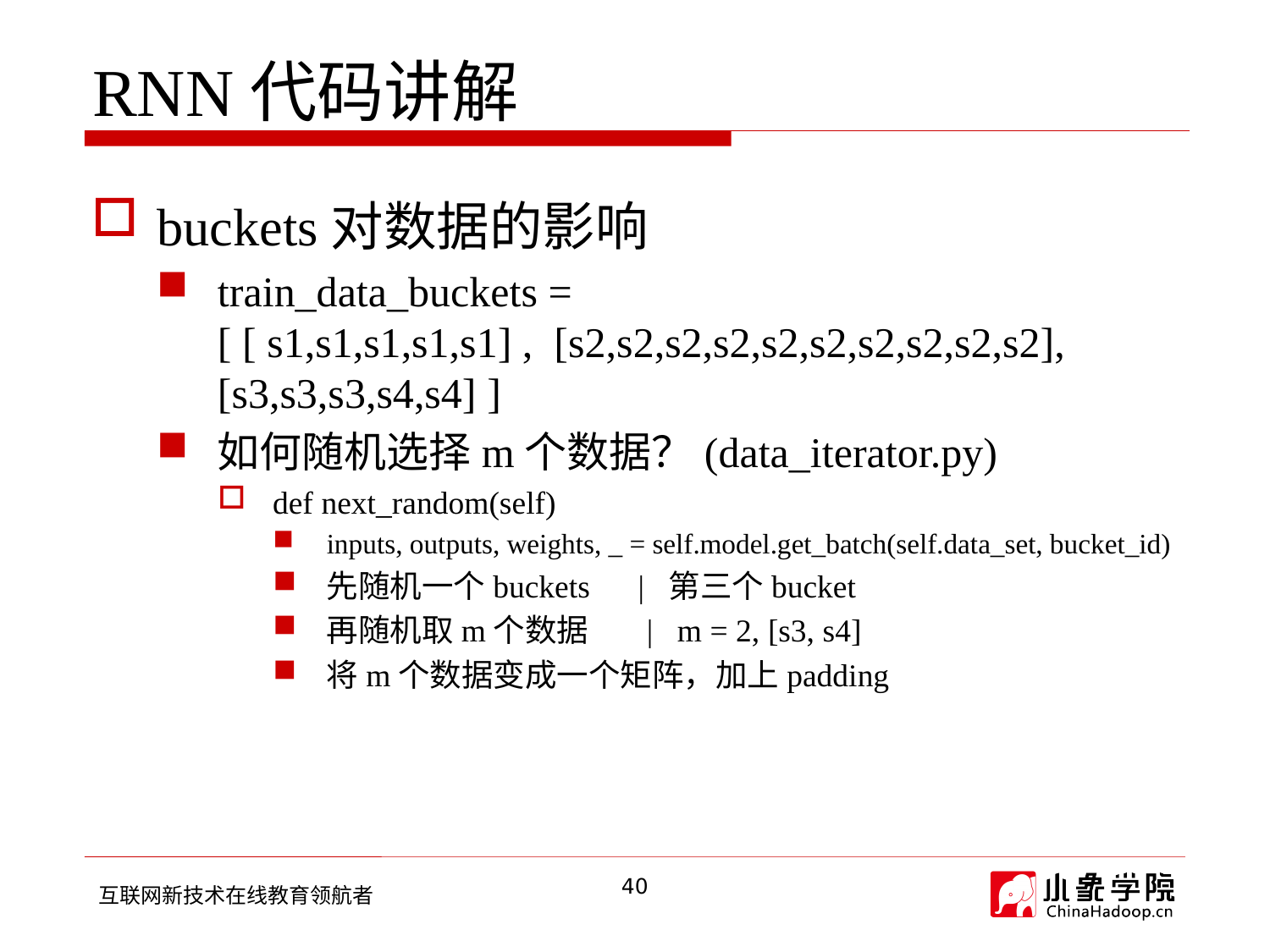

# RNN代码讲解
buckets对数据的影响
train_data_buckets =
[ [ s1,s1,s1,s1,s1] ,  [s2,s2,s2,s2,s2,s2,s2,s2,s2,s2],  [s3,s3,s3,s4,s4] ]
如何随机选择m个数据？(data_iterator.py)
def next_random(self)
inputs, outputs, weights, _ = self.model.get_batch(self.data_set, bucket_id)
先随机一个buckets      |  第三个bucket
再随机取m个数据       |   m = 2, [s3, s4]
将m个数据变成一个矩阵，加上padding
40